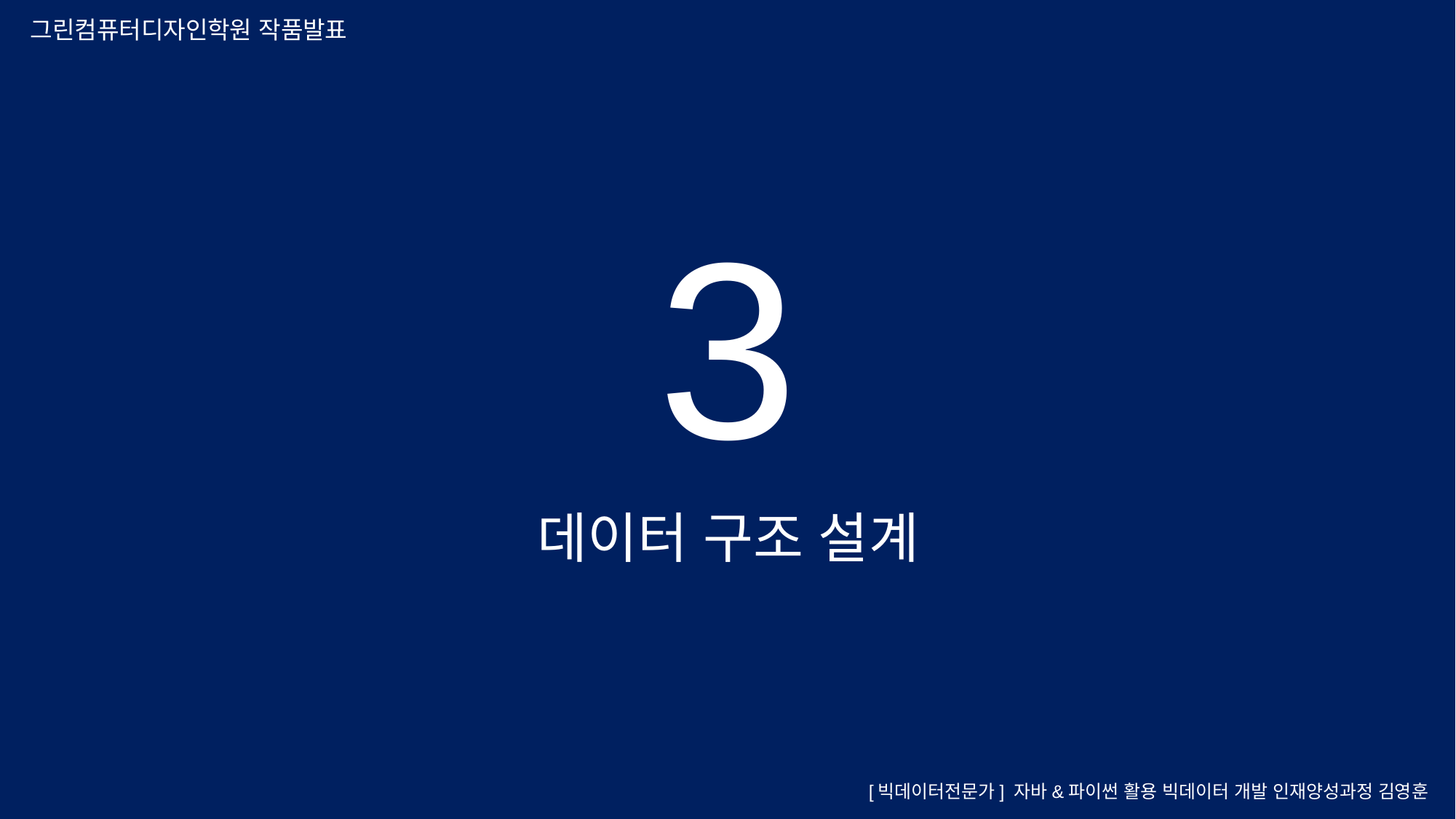

그린컴퓨터디자인학원 작품발표
3
데이터 구조 설계
[빅데이터전문가] 자바&파이썬 활용 빅데이터 개발 인재양성과정 김영훈